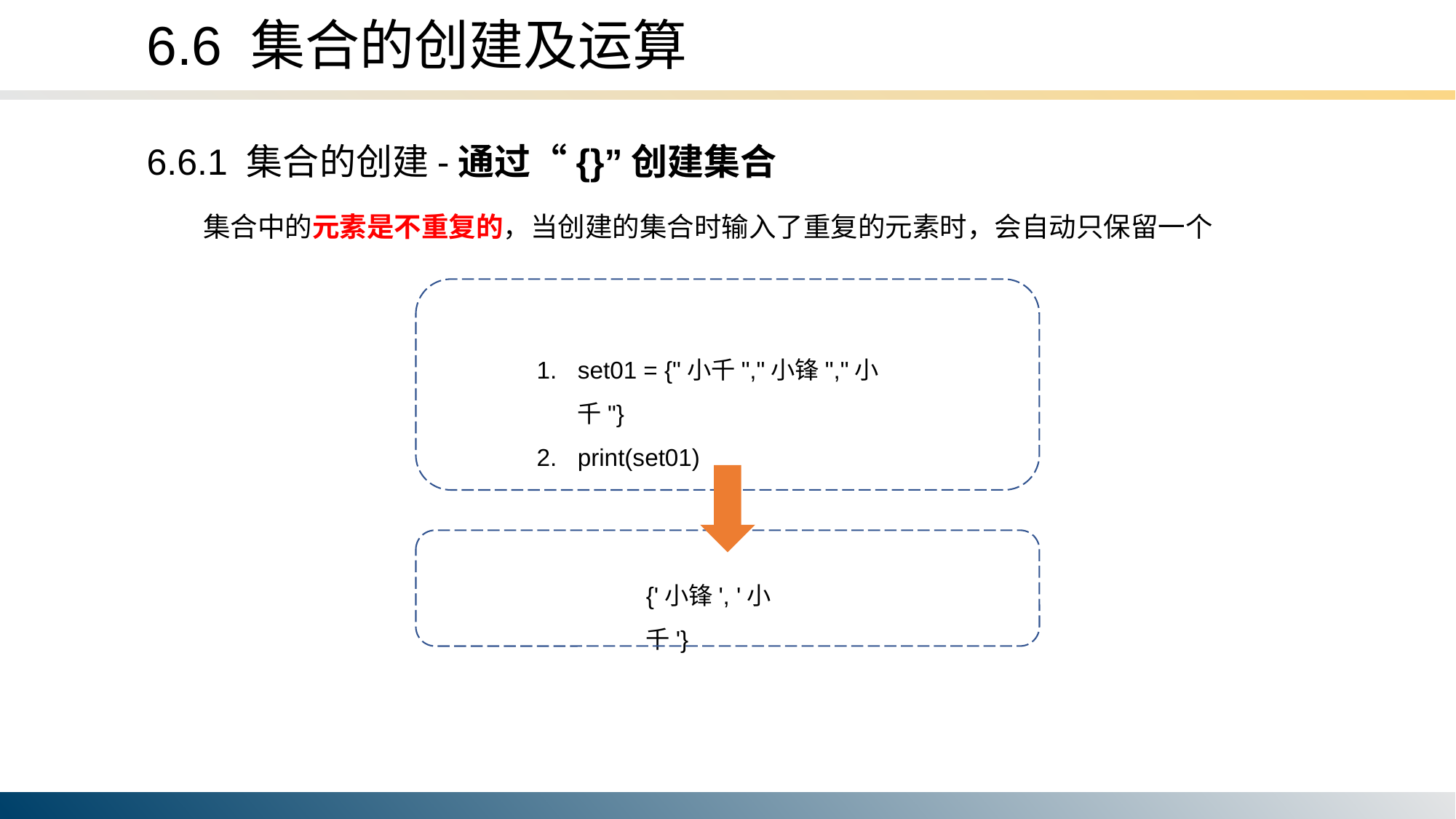

6.6 集合的创建及运算
6.6.1 集合的创建-通过“{}”创建集合
集合中的元素是不重复的，当创建的集合时输入了重复的元素时，会自动只保留一个

set01 = {"小千","小锋","小千"}
print(set01)

{'小锋', '小千'}